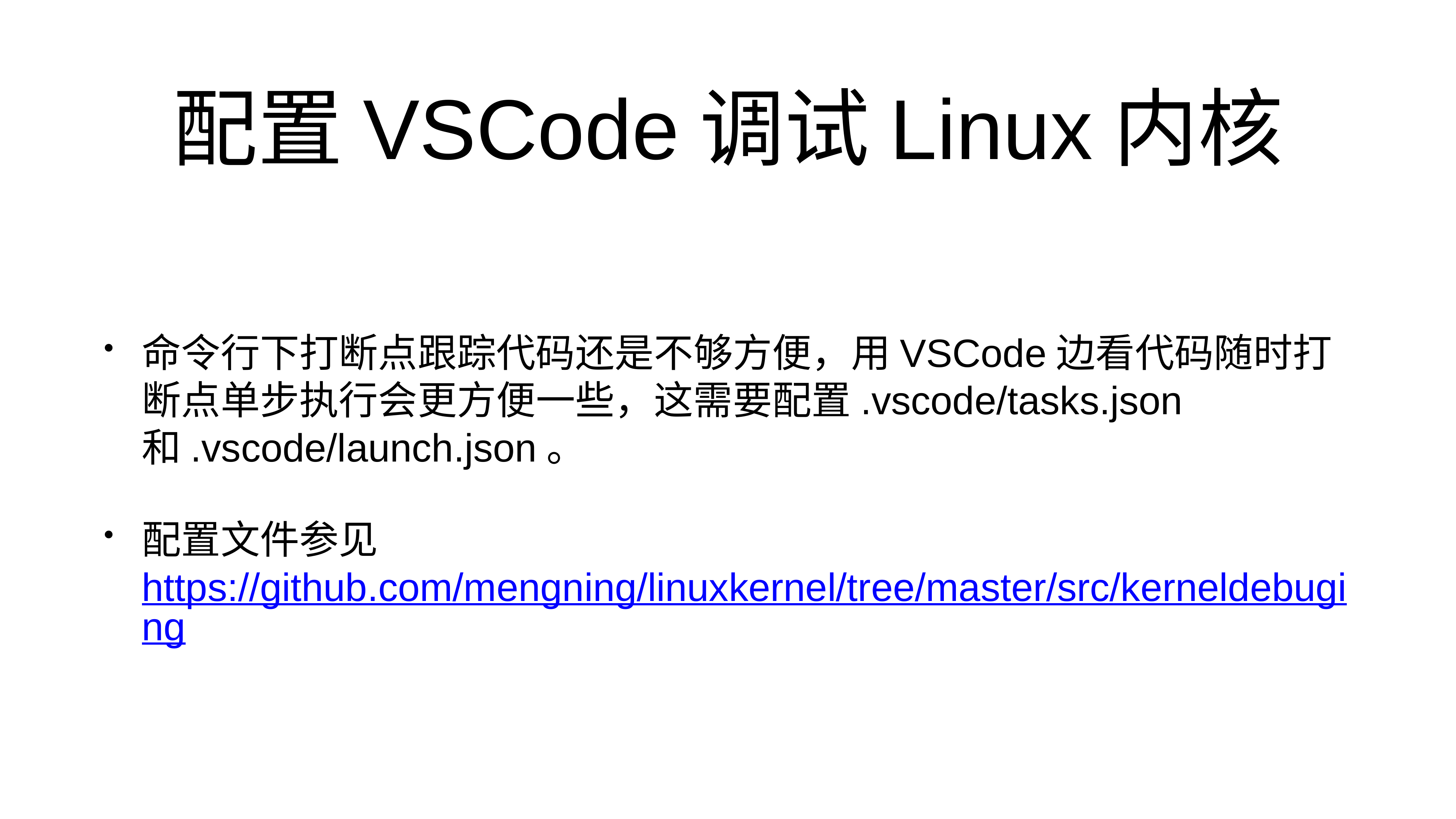

# 配置VSCode调试Linux内核
命令行下打断点跟踪代码还是不够方便，用VSCode边看代码随时打断点单步执行会更方便一些，这需要配置.vscode/tasks.json和.vscode/launch.json。
配置文件参见https://github.com/mengning/linuxkernel/tree/master/src/kerneldebuging